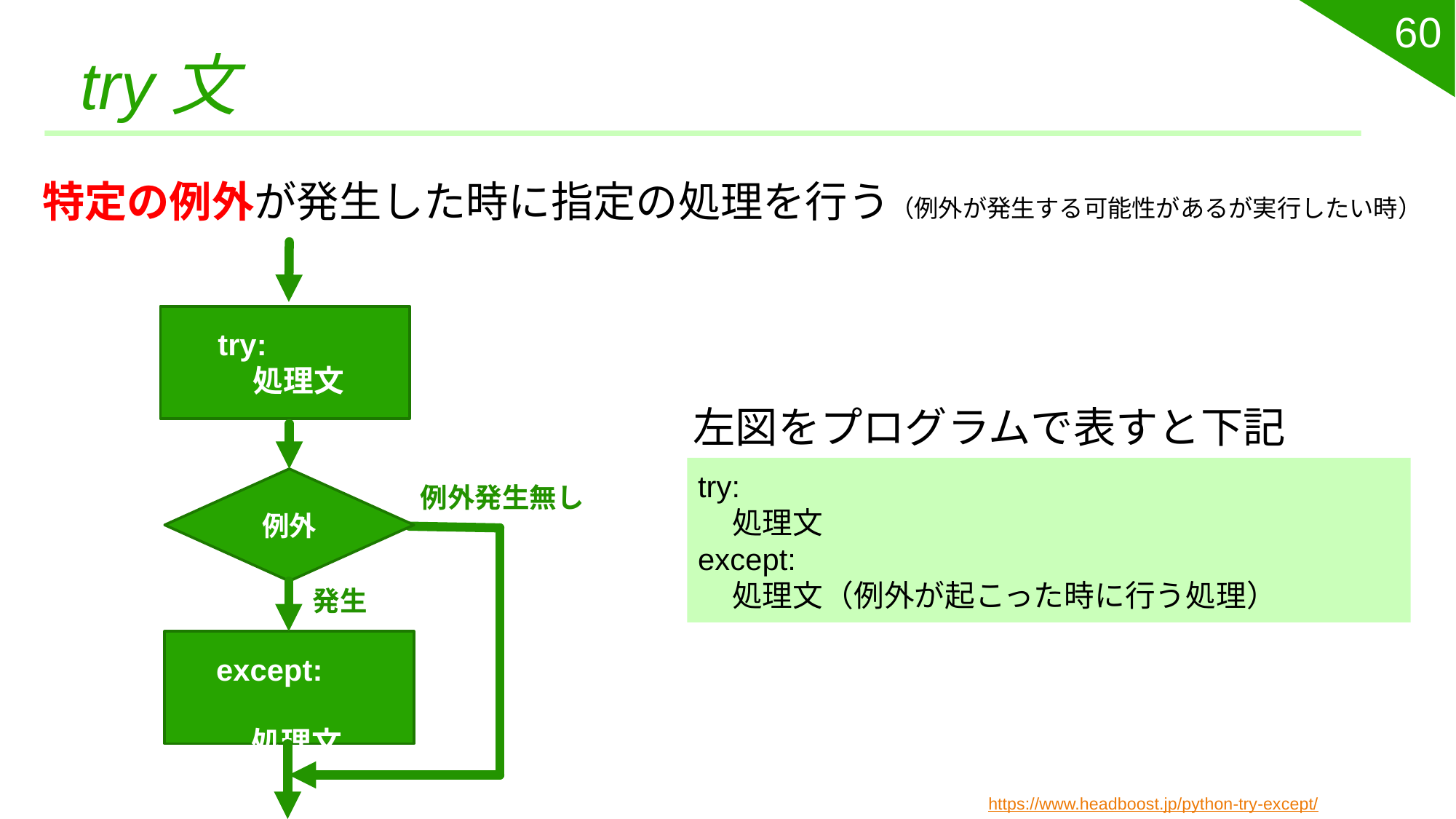

60
# try文
特定の例外が発生した時に指定の処理を行う（例外が発生する可能性があるが実行したい時）

try:
    処理文
左図をプログラムで表すと下記
try:
    処理文
except:
    処理文（例外が起こった時に行う処理）
例外
例外発生無し
発生

except:
    処理文
https://www.headboost.jp/python-try-except/